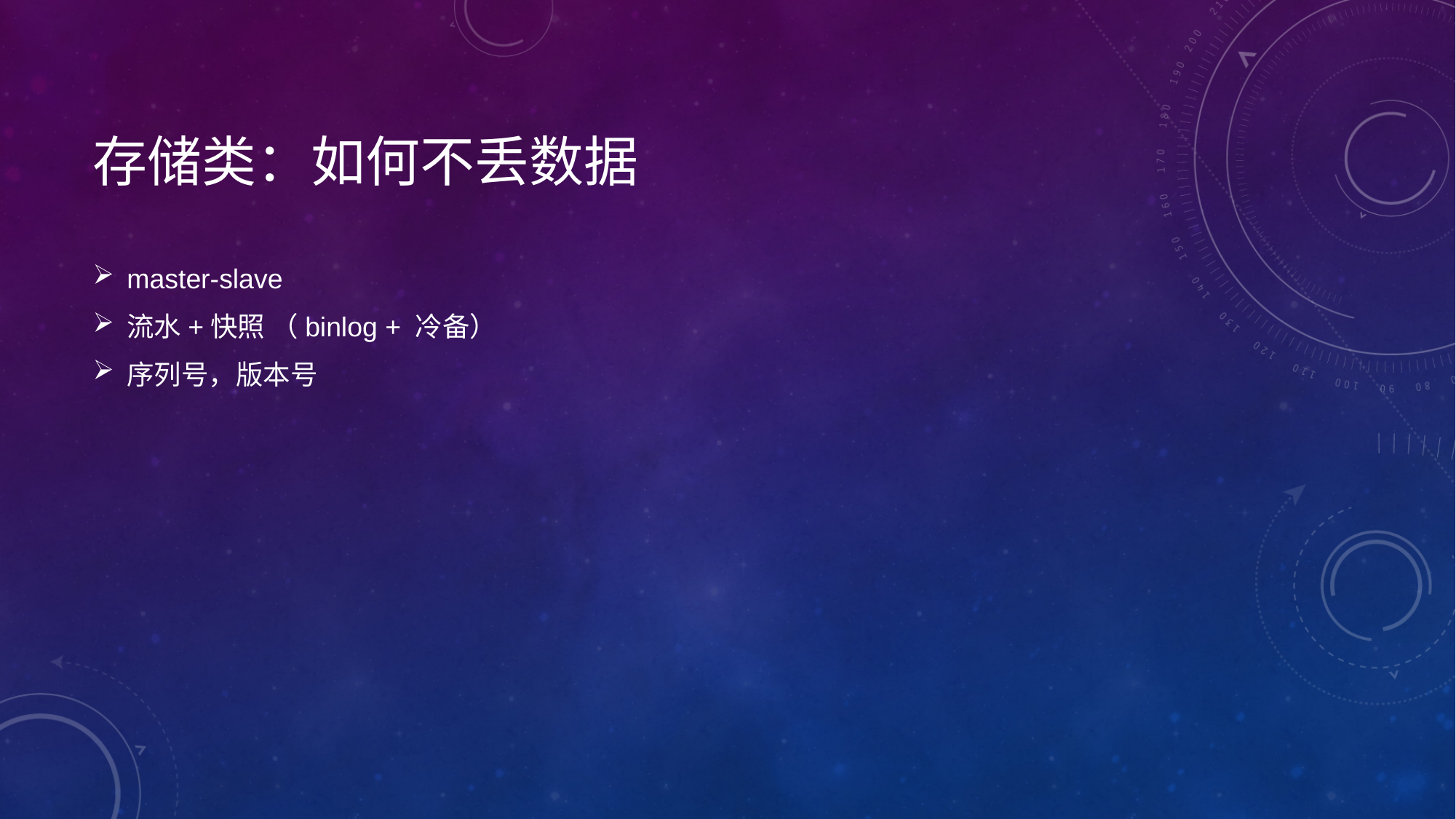

# 存储类：如何不丢数据
master-slave
流水+快照 （binlog + 冷备）
序列号，版本号